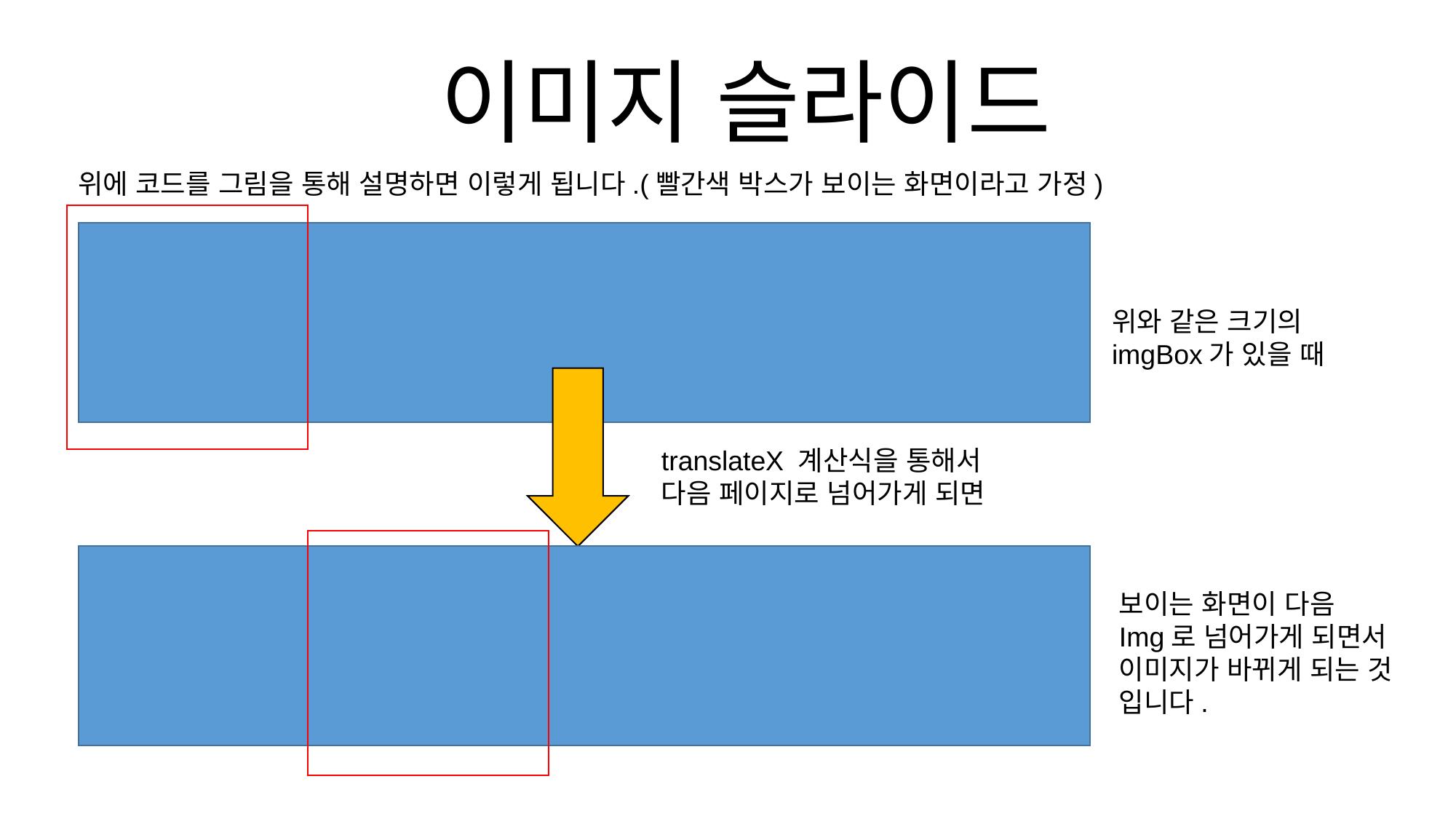

이미지 슬라이드
위에 코드를 그림을 통해 설명하면 이렇게 됩니다.(빨간색 박스가 보이는 화면이라고 가정)

위와 같은 크기의 imgBox가 있을 때

translateX 계산식을 통해서 다음 페이지로 넘어가게 되면

보이는 화면이 다음
Img로 넘어가게 되면서
이미지가 바뀌게 되는 것 입니다.